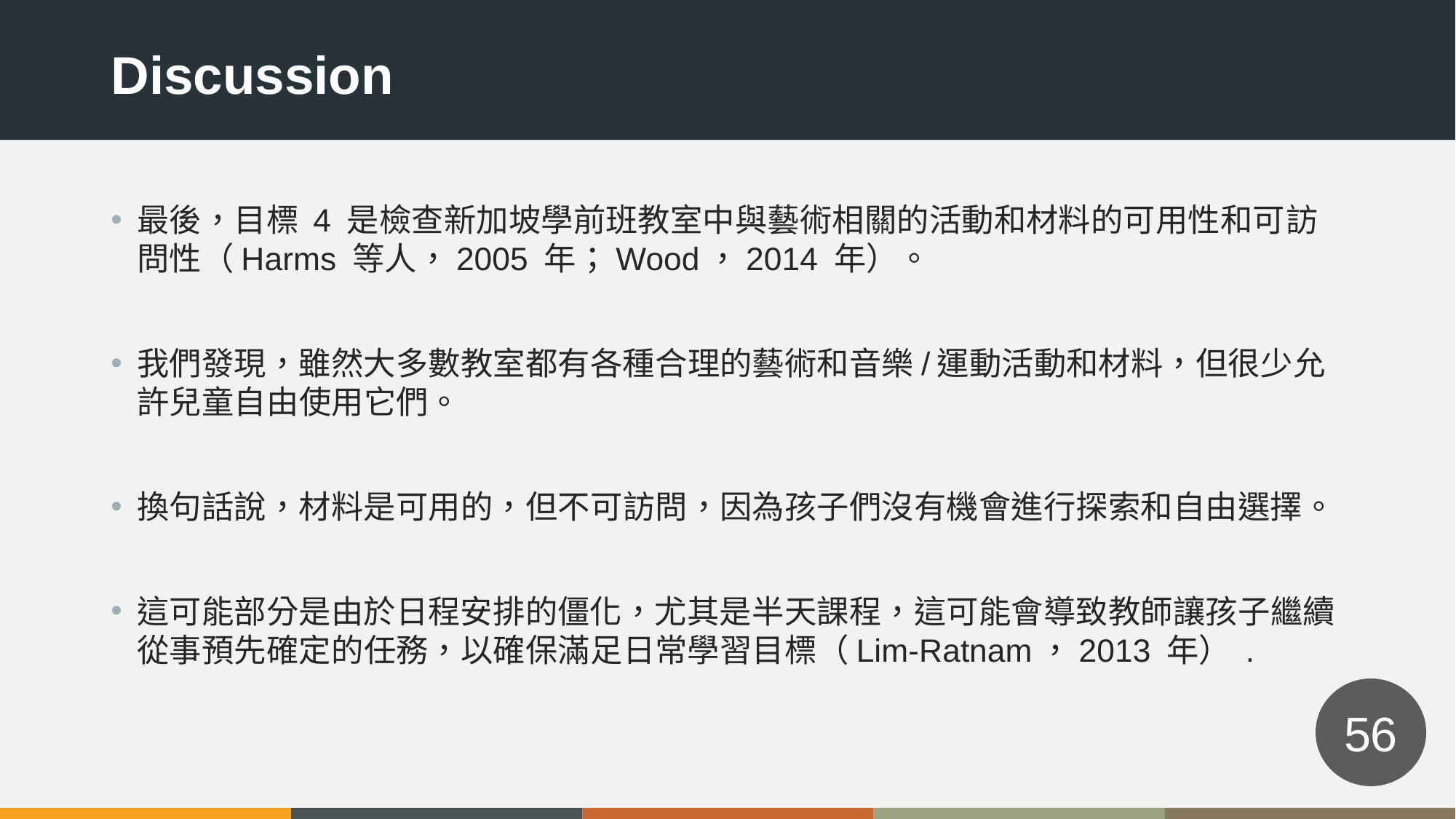

Discussion
最後，目標 4 是檢查新加坡學前班教室中與藝術相關的活動和材料的可用性和可訪問性（Harms 等人，2005 年；Wood，2014 年）。

我們發現，雖然大多數教室都有各種合理的藝術和音樂/運動活動和材料，但很少允許兒童自由使用它們。

換句話說，材料是可用的，但不可訪問，因為孩子們沒有機會進行探索和自由選擇。

這可能部分是由於日程安排的僵化，尤其是半天課程，這可能會導致教師讓孩子繼續從事預先確定的任務，以確保滿足日常學習目標（Lim-Ratnam，2013 年） .

56